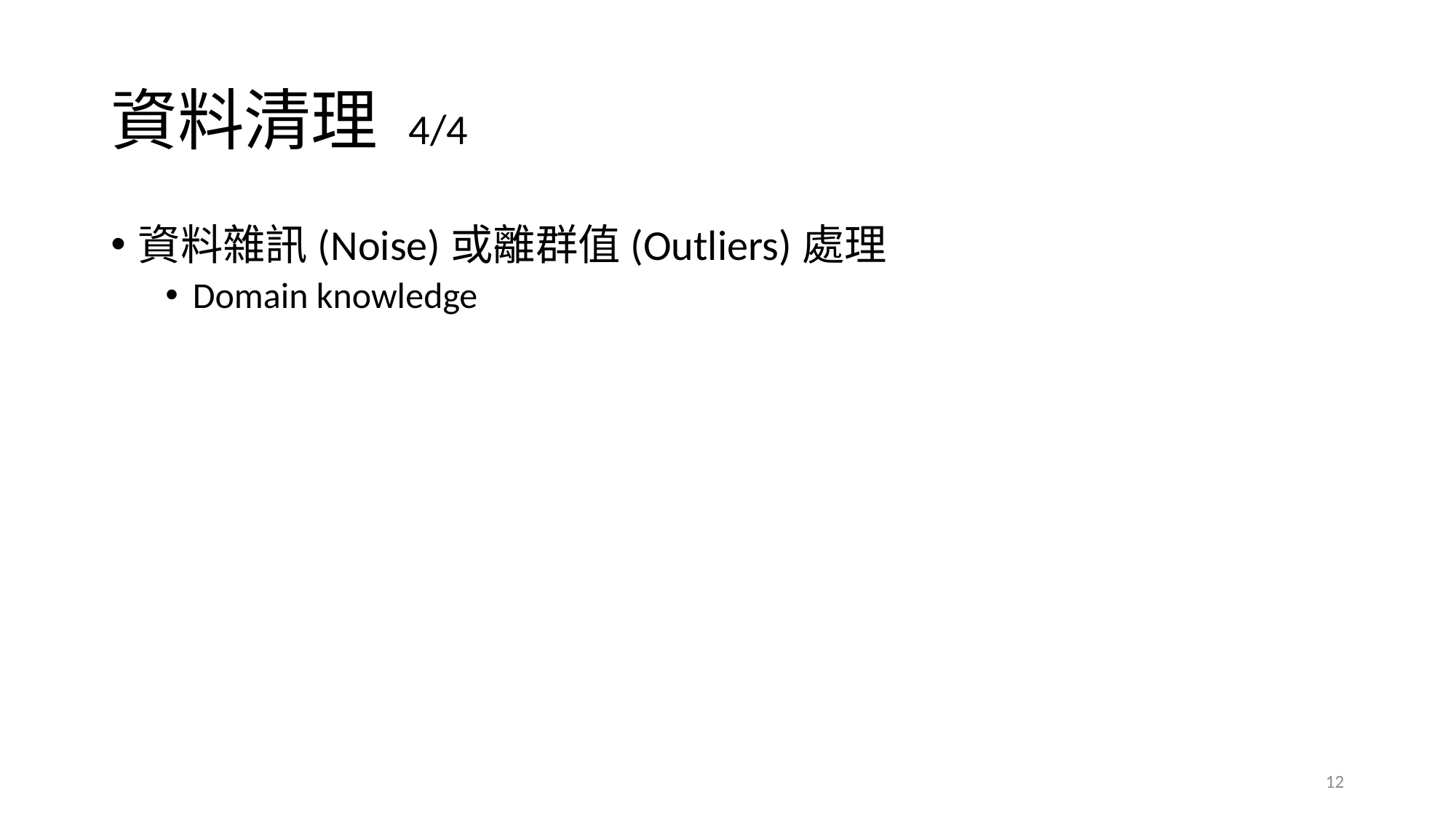

# 資料清理 4/4
資料雜訊(Noise)或離群值(Outliers)處理
Domain knowledge
12